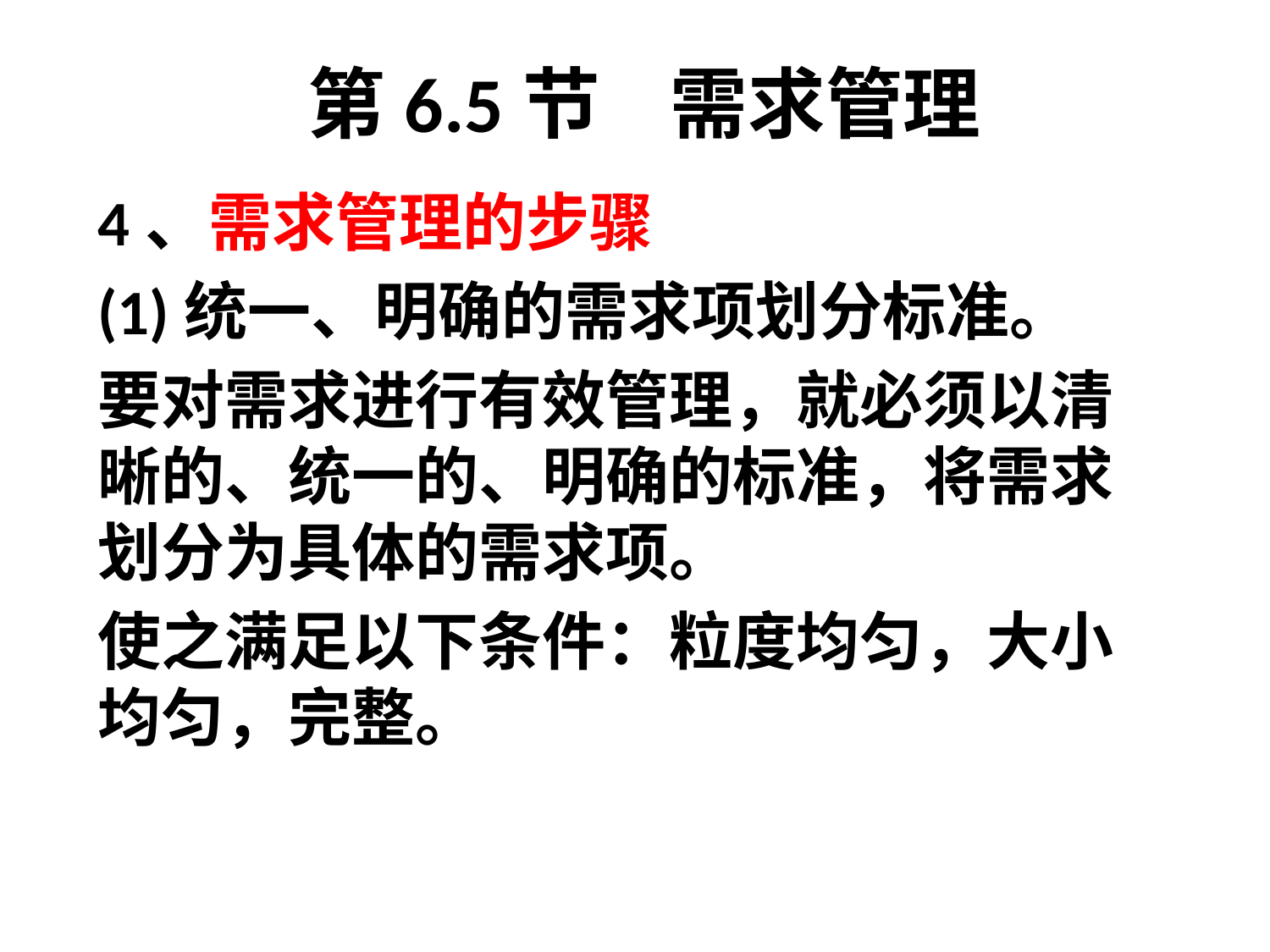

# 第6.5节    需求管理
4、需求管理的步骤
(1)统一、明确的需求项划分标准。
要对需求进行有效管理，就必须以清晰的、统一的、明确的标准，将需求划分为具体的需求项。
使之满足以下条件：粒度均匀，大小均匀，完整。